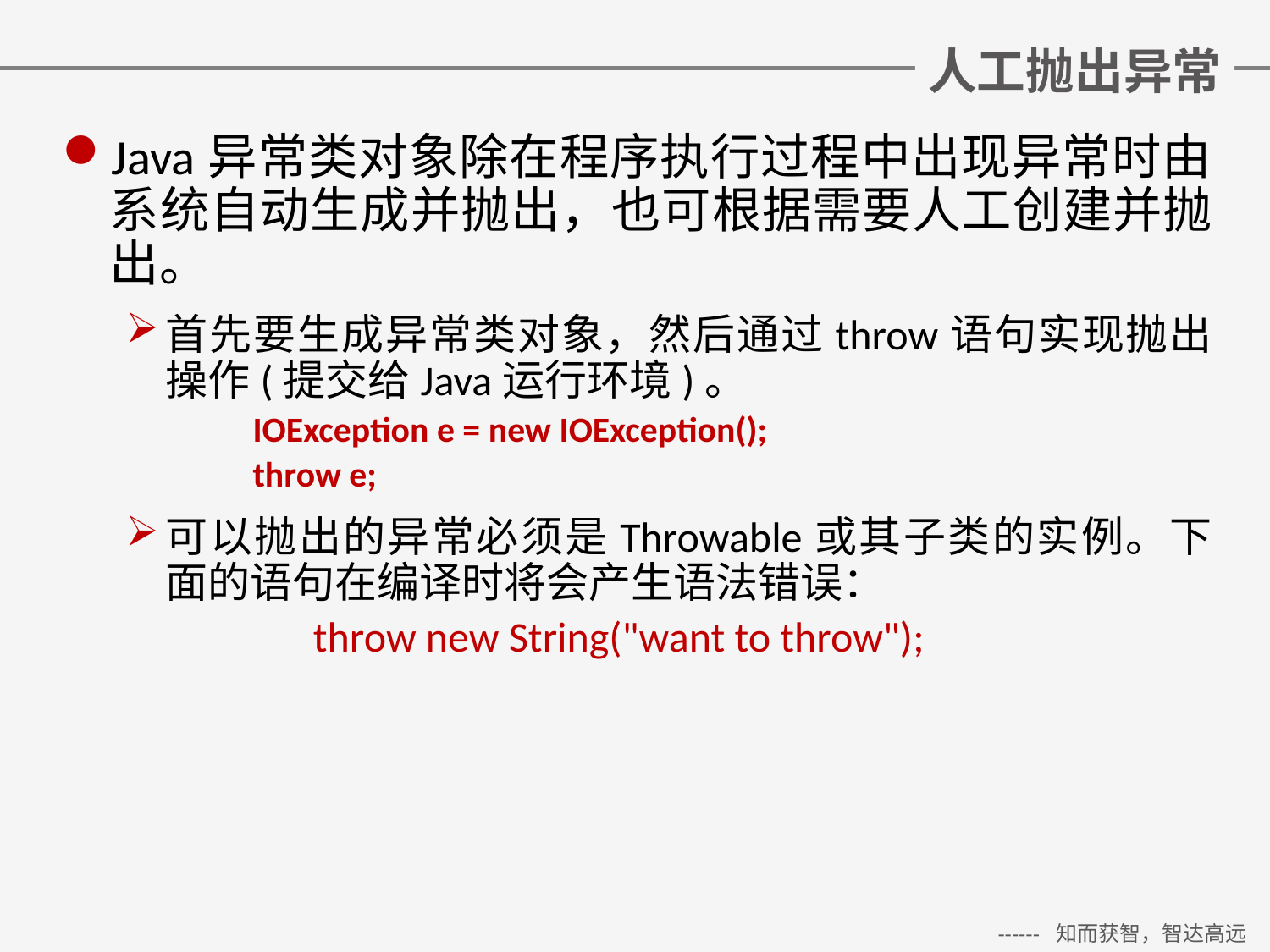

# 人工抛出异常
Java异常类对象除在程序执行过程中出现异常时由系统自动生成并抛出，也可根据需要人工创建并抛出。
首先要生成异常类对象，然后通过throw语句实现抛出操作(提交给Java运行环境)。
IOException e = new IOException();
throw e;
可以抛出的异常必须是Throwable或其子类的实例。下面的语句在编译时将会产生语法错误：
		        throw new String("want to throw");